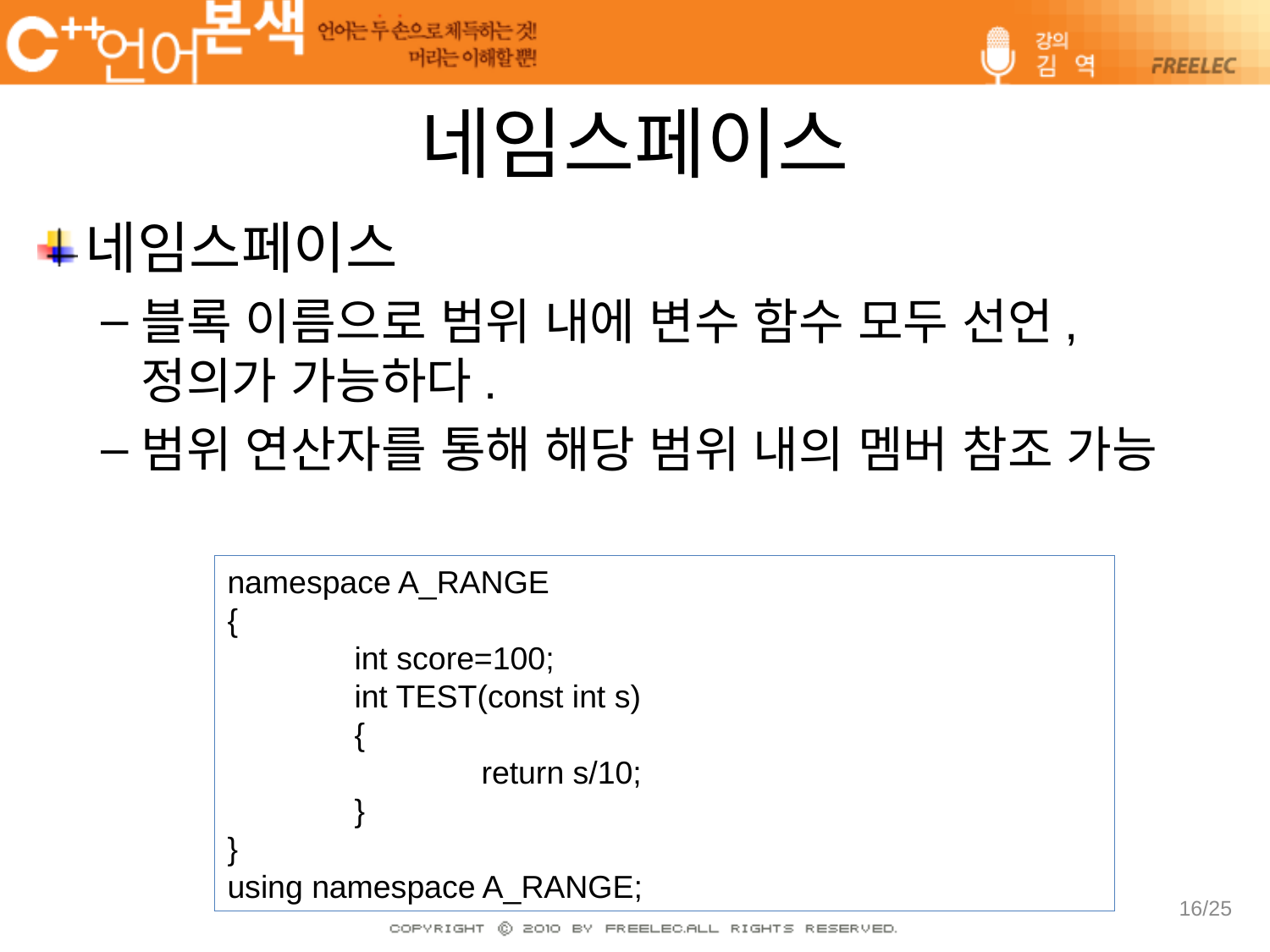

# 네임스페이스
네임스페이스
블록 이름으로 범위 내에 변수 함수 모두 선언, 정의가 가능하다.
범위 연산자를 통해 해당 범위 내의 멤버 참조 가능

namespace A_RANGE
{
	int score=100;
	int TEST(const int s)
	{
		return s/10;
	}
}
using namespace A_RANGE;
16/25